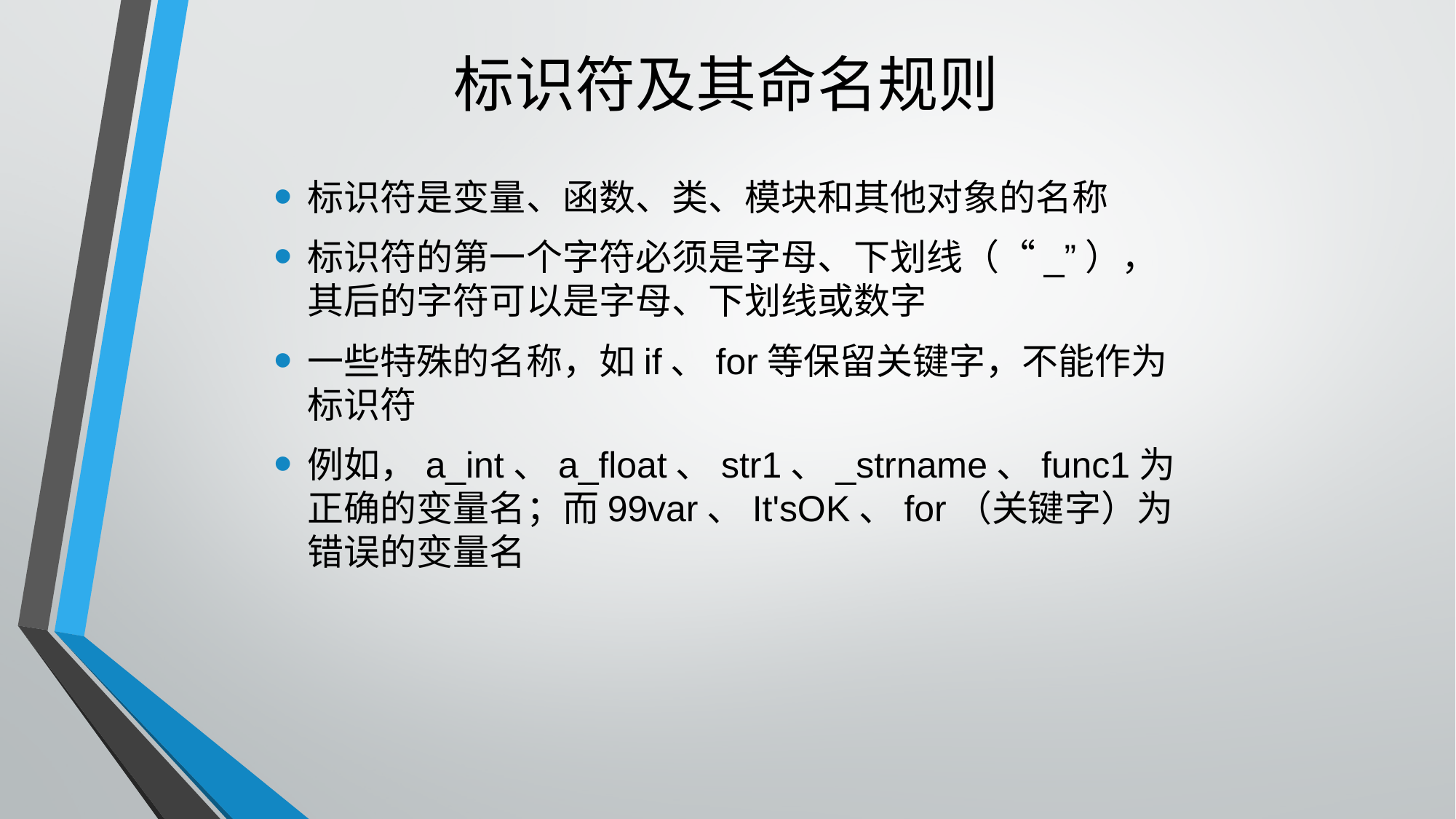

# 标识符及其命名规则
标识符是变量、函数、类、模块和其他对象的名称
标识符的第一个字符必须是字母、下划线（“_”），其后的字符可以是字母、下划线或数字
一些特殊的名称，如if、for等保留关键字，不能作为标识符
例如，a_int、a_float、str1、_strname、func1为正确的变量名；而99var、It'sOK、for（关键字）为错误的变量名